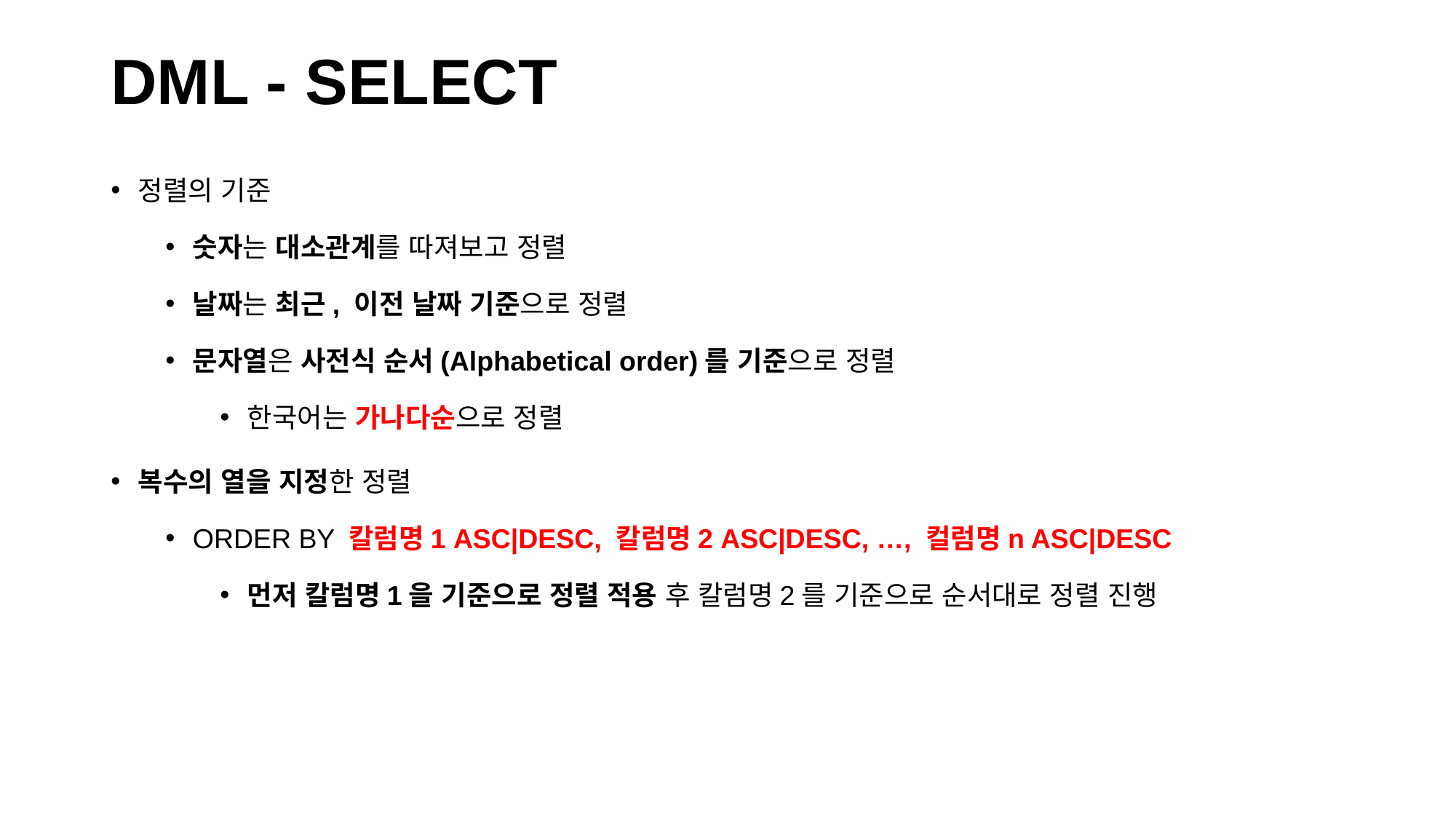

# DML - SELECT
정렬의 기준
숫자는 대소관계를 따져보고 정렬
날짜는 최근, 이전 날짜 기준으로 정렬
문자열은 사전식 순서(Alphabetical order)를 기준으로 정렬
한국어는 가나다순으로 정렬
복수의 열을 지정한 정렬
ORDER BY 칼럼명1 ASC|DESC, 칼럼명2 ASC|DESC, …, 컬럼명n ASC|DESC
먼저 칼럼명1을 기준으로 정렬 적용 후 칼럼명2를 기준으로 순서대로 정렬 진행